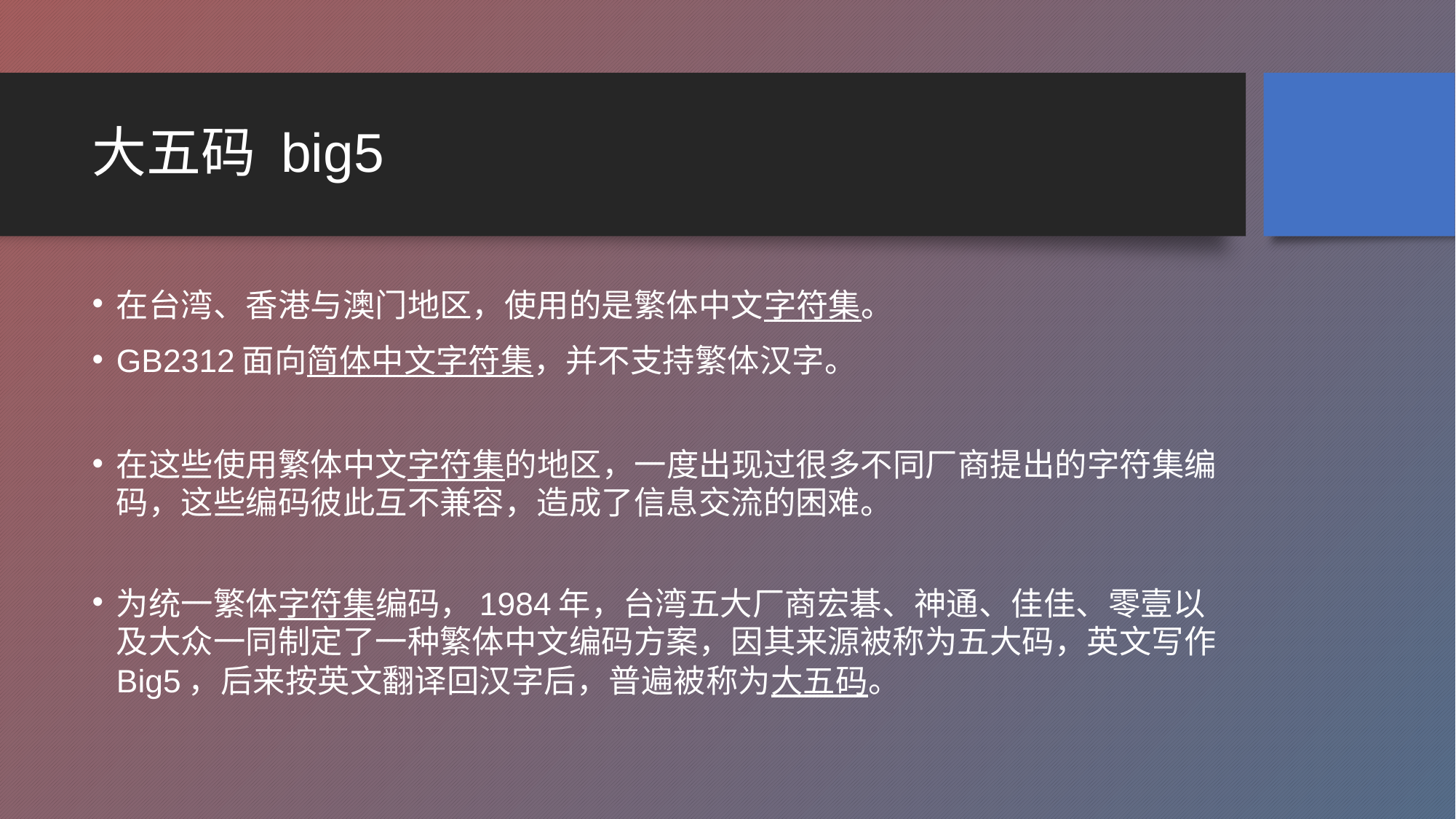

# 大五码 big5
在台湾、香港与澳门地区，使用的是繁体中文字符集。
GB2312面向简体中文字符集，并不支持繁体汉字。

在这些使用繁体中文字符集的地区，一度出现过很多不同厂商提出的字符集编码，这些编码彼此互不兼容，造成了信息交流的困难。

为统一繁体字符集编码，1984年，台湾五大厂商宏碁、神通、佳佳、零壹以及大众一同制定了一种繁体中文编码方案，因其来源被称为五大码，英文写作Big5，后来按英文翻译回汉字后，普遍被称为大五码。